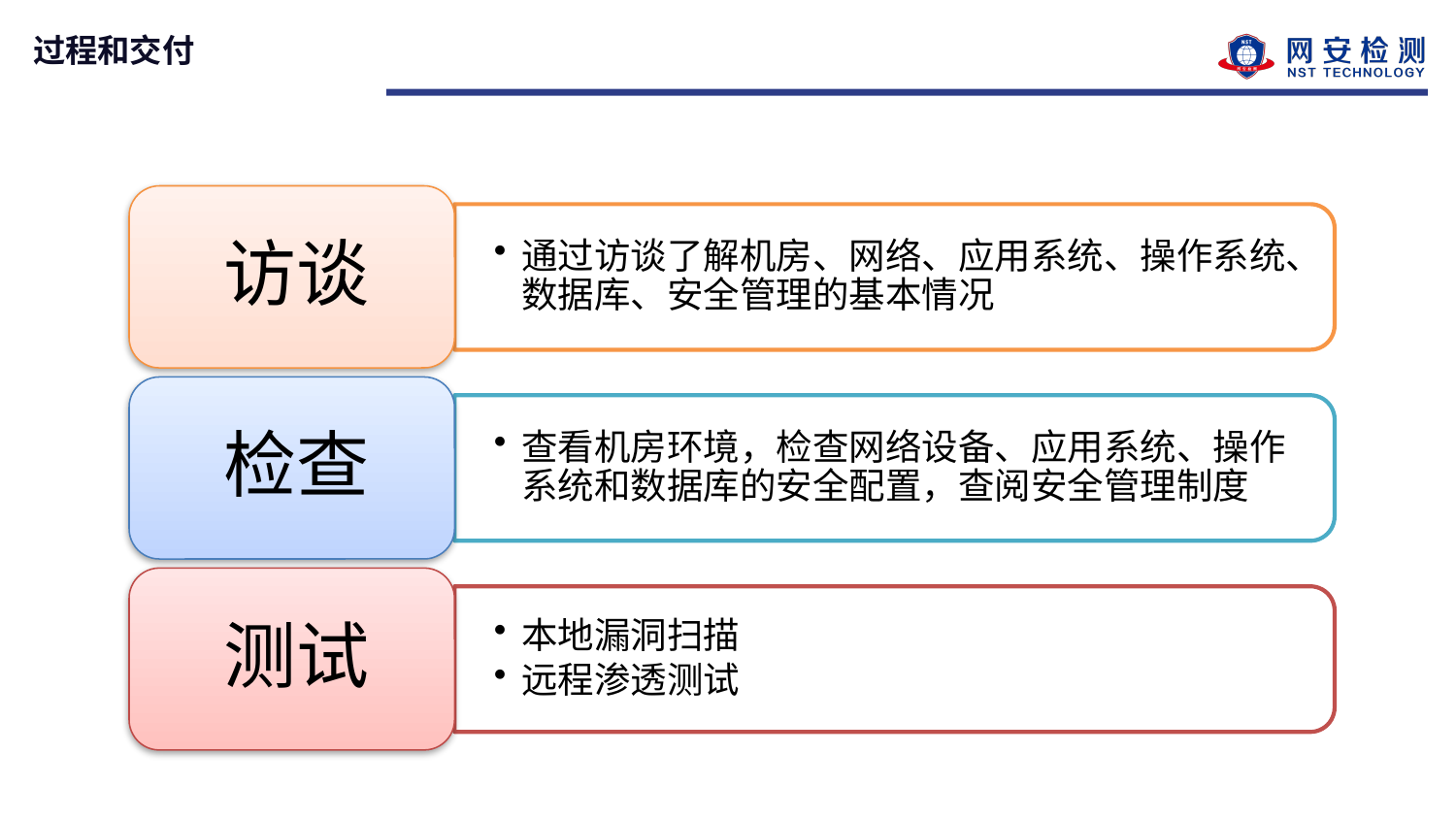

过程和交付

通过访谈了解机房、网络、应用系统、操作系统、数据库、安全管理的基本情况
访谈
查看机房环境，检查网络设备、应用系统、操作系统和数据库的安全配置，查阅安全管理制度
检查
本地漏洞扫描
远程渗透测试
测试